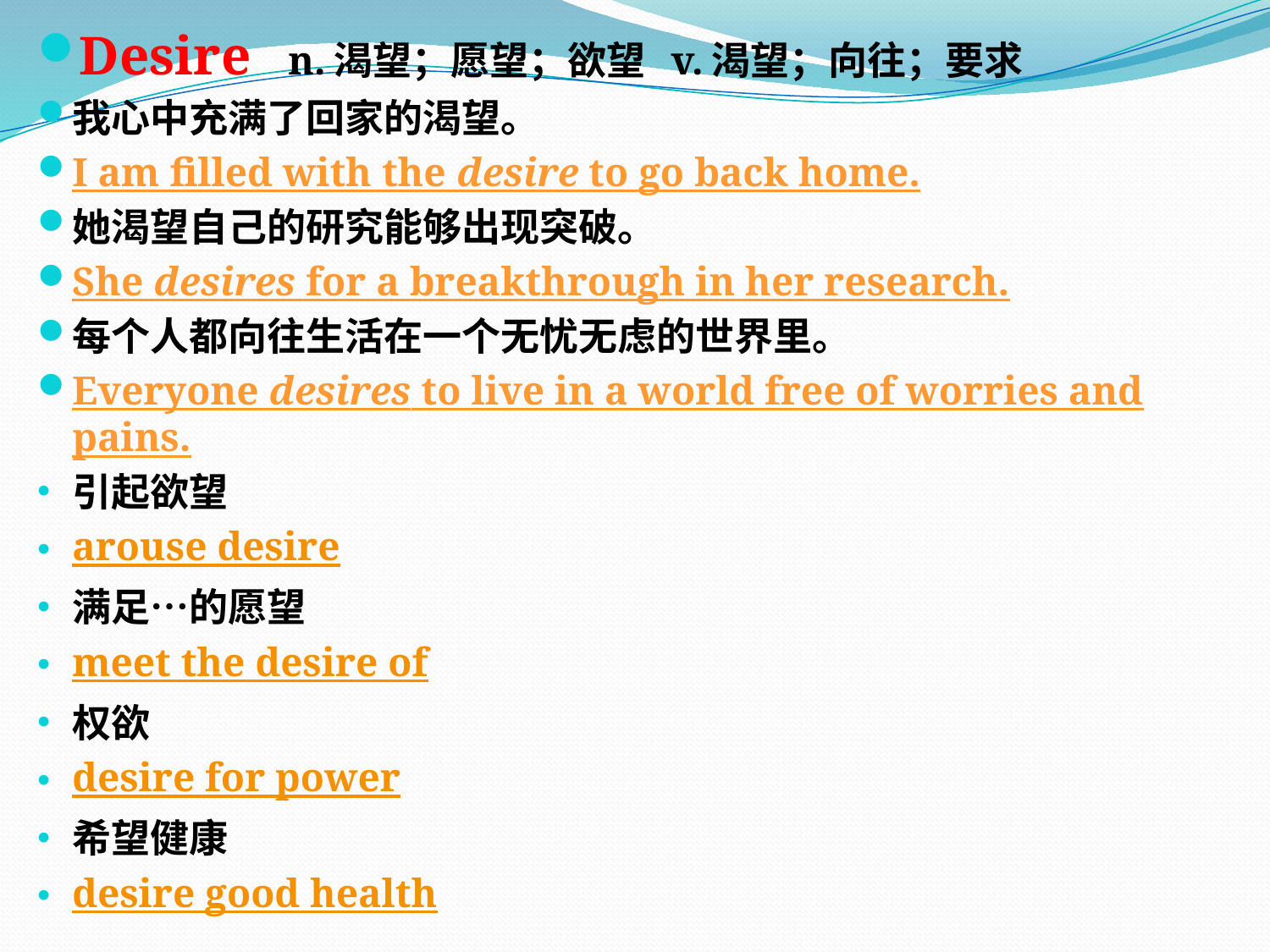

Desire   n.渴望；愿望；欲望  v.渴望；向往；要求
我心中充满了回家的渴望。
I am filled with the desire to go back home.
她渴望自己的研究能够出现突破。
She desires for a breakthrough in her research.
每个人都向往生活在一个无忧无虑的世界里。
Everyone desires to live in a world free of worries and pains.
引起欲望
arouse desire
满足…的愿望
meet the desire of
权欲
desire for power
希望健康
desire good health